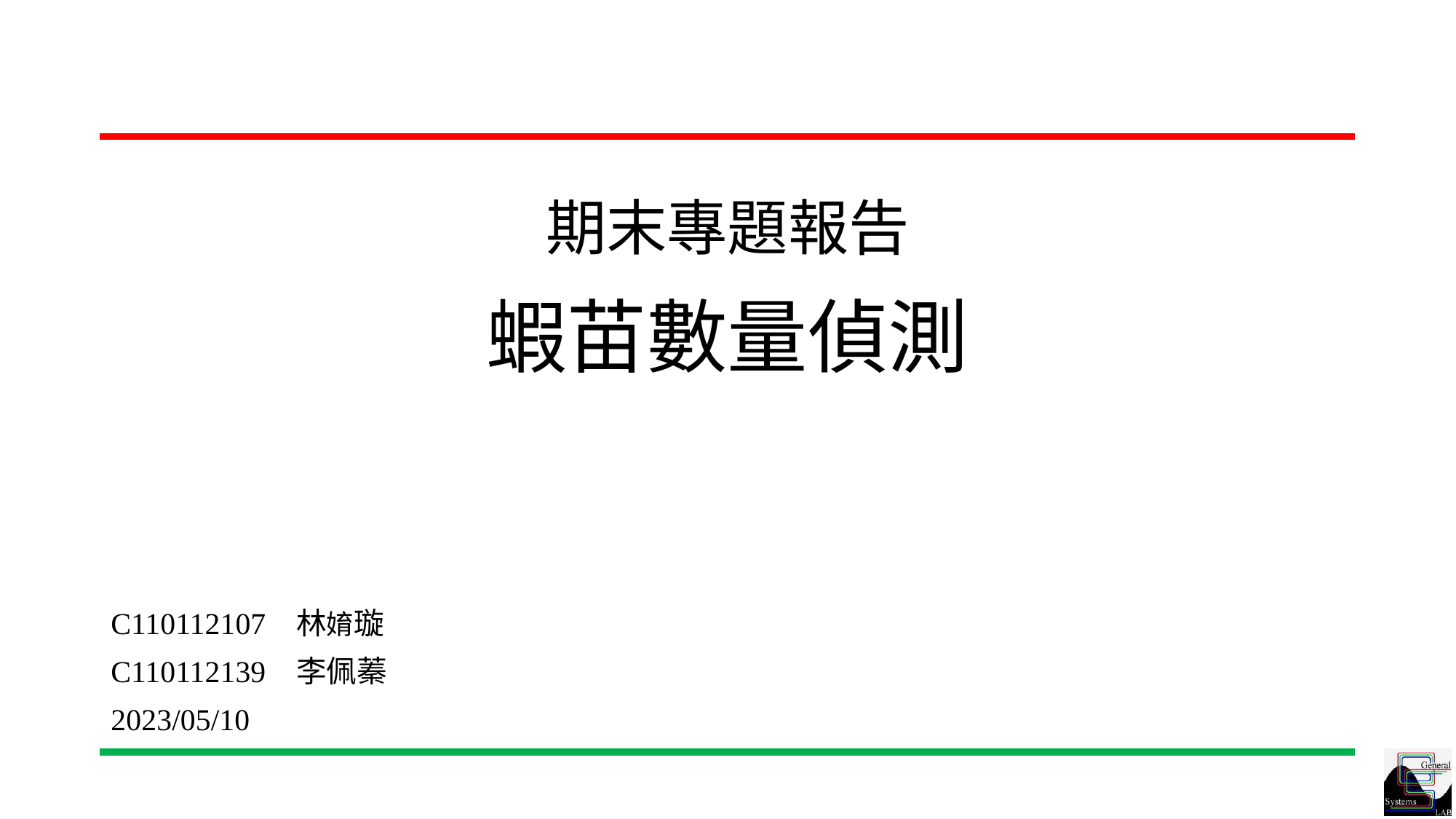

# 期末專題報告 蝦苗數量偵測
C110112107   林㛩璇
C110112139   李佩蓁
2023/05/10